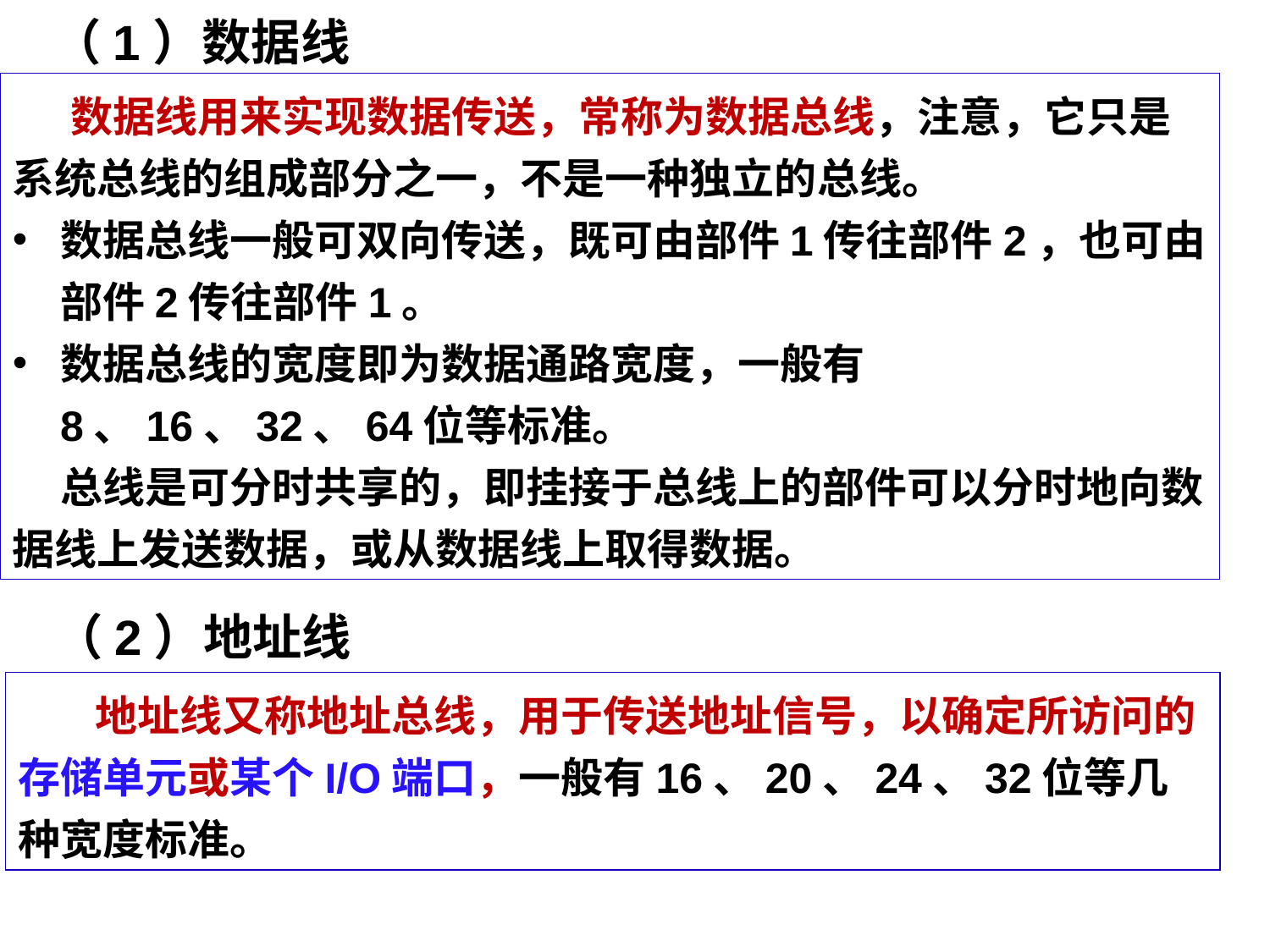

（1）数据线
     数据线用来实现数据传送，常称为数据总线，注意，它只是系统总线的组成部分之一，不是一种独立的总线。
数据总线一般可双向传送，既可由部件1传往部件2，也可由部件2传往部件1。
数据总线的宽度即为数据通路宽度，一般有8、16、32、64位等标准。
    总线是可分时共享的，即挂接于总线上的部件可以分时地向数据线上发送数据，或从数据线上取得数据。
（2）地址线
       地址线又称地址总线，用于传送地址信号，以确定所访问的存储单元或某个I/O端口，一般有16、20、24、32位等几种宽度标准。
151